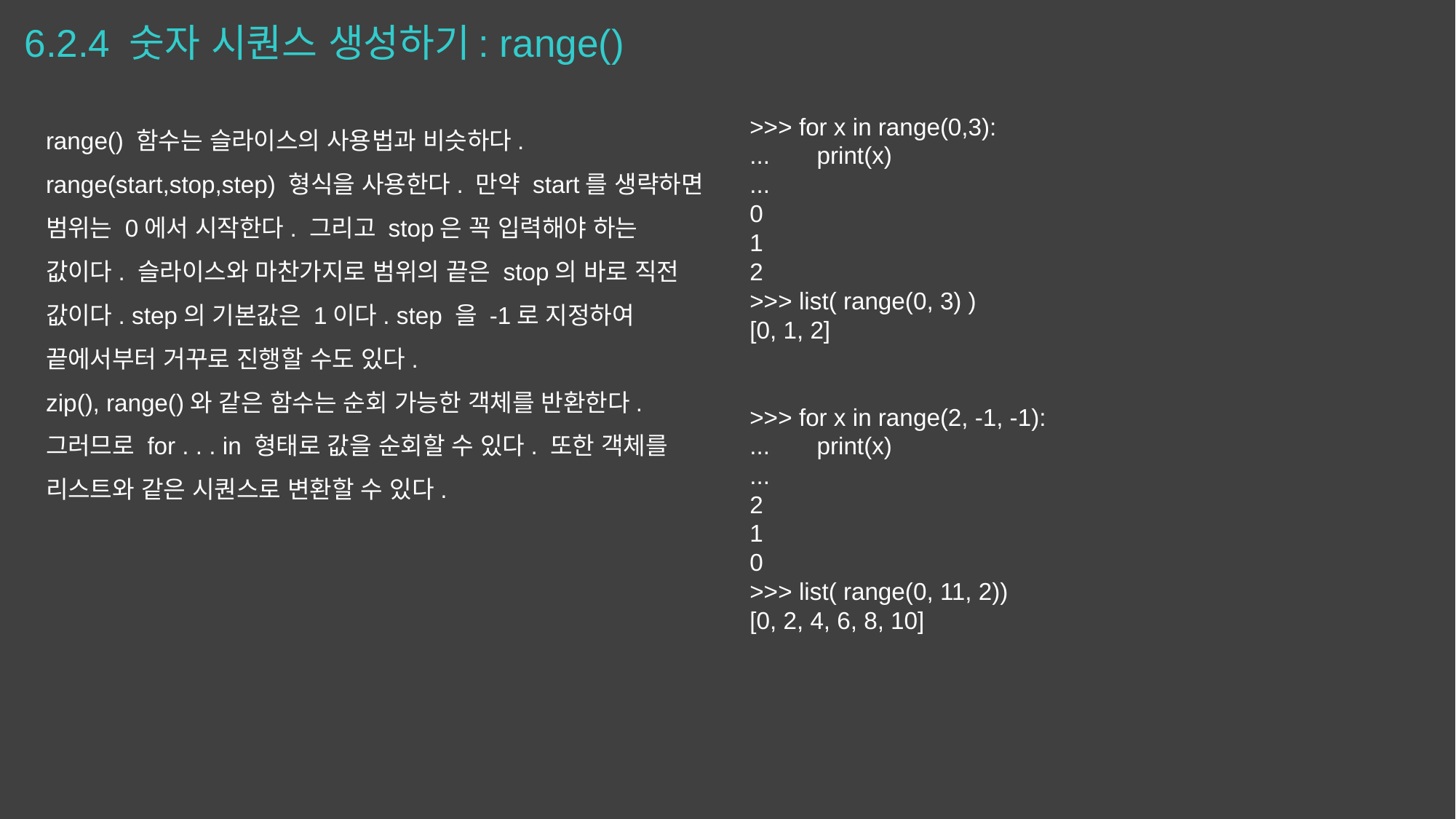

# 6.2.4 숫자 시퀀스 생성하기: range()
range() 함수는 슬라이스의 사용법과 비슷하다. range(start,stop,step) 형식을 사용한다. 만약 start를 생략하면 범위는 0에서 시작한다. 그리고 stop은 꼭 입력해야 하는 값이다. 슬라이스와 마찬가지로 범위의 끝은 stop의 바로 직전 값이다. step의 기본값은 1이다. step 을 -1로 지정하여 끝에서부터 거꾸로 진행할 수도 있다.
zip(), range()와 같은 함수는 순회 가능한 객체를 반환한다. 그러므로 for . . . in 형태로 값을 순회할 수 있다. 또한 객체를 리스트와 같은 시퀀스로 변환할 수 있다.
>>> for x in range(0,3):
...       print(x)
...
0
1
2
>>> list( range(0, 3) )
[0, 1, 2]

>>> for x in range(2, -1, -1):
...       print(x)
...
2
1
0
>>> list( range(0, 11, 2))
[0, 2, 4, 6, 8, 10]